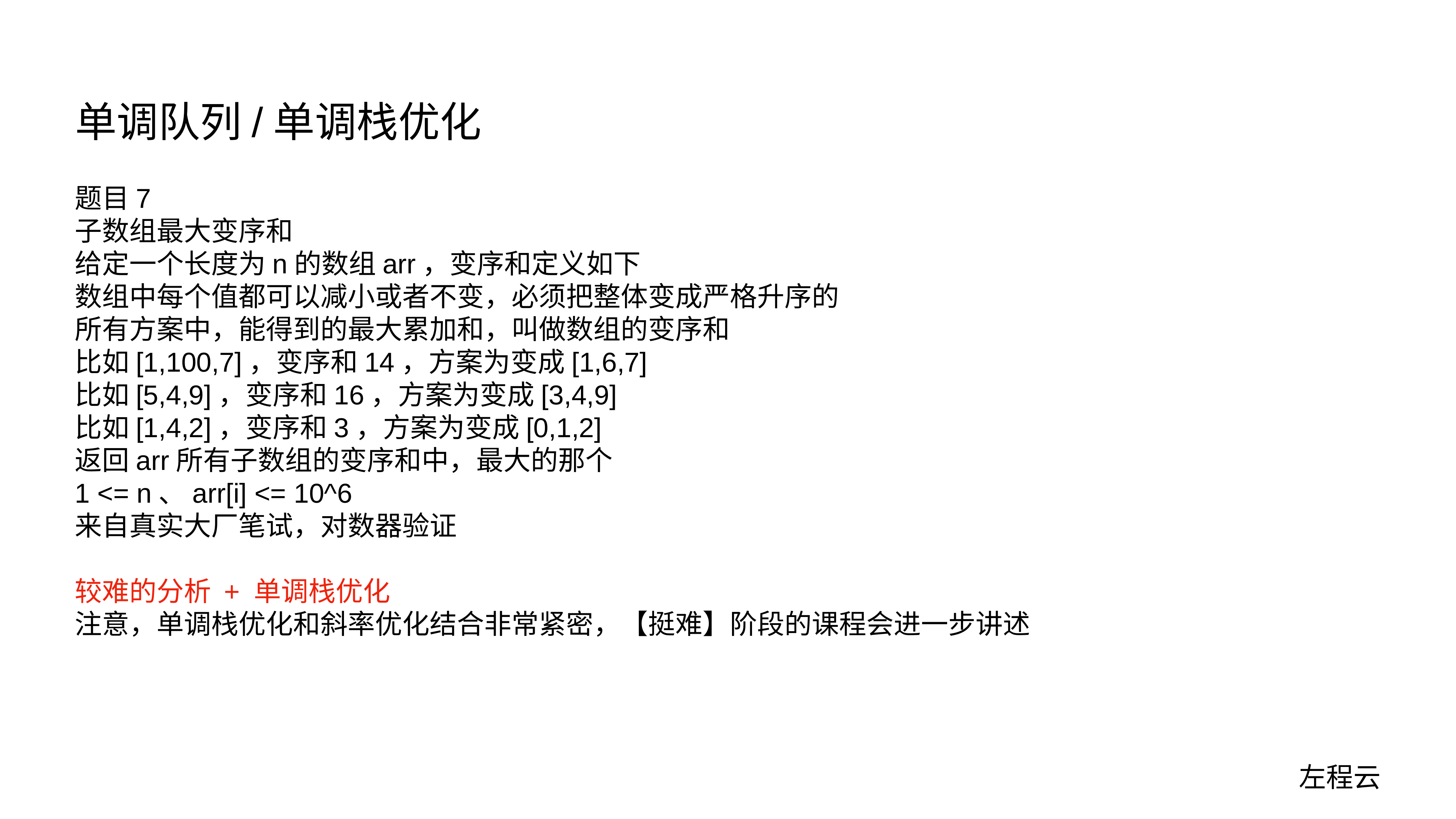

# 单调队列/单调栈优化
题目7
子数组最大变序和
给定一个长度为n的数组arr，变序和定义如下
数组中每个值都可以减小或者不变，必须把整体变成严格升序的
所有方案中，能得到的最大累加和，叫做数组的变序和
比如[1,100,7]，变序和14，方案为变成[1,6,7]
比如[5,4,9]，变序和16，方案为变成[3,4,9]
比如[1,4,2]，变序和3，方案为变成[0,1,2]
返回arr所有子数组的变序和中，最大的那个
1 <= n、arr[i] <= 10^6
来自真实大厂笔试，对数器验证

较难的分析 + 单调栈优化
注意，单调栈优化和斜率优化结合非常紧密，【挺难】阶段的课程会进一步讲述
左程云